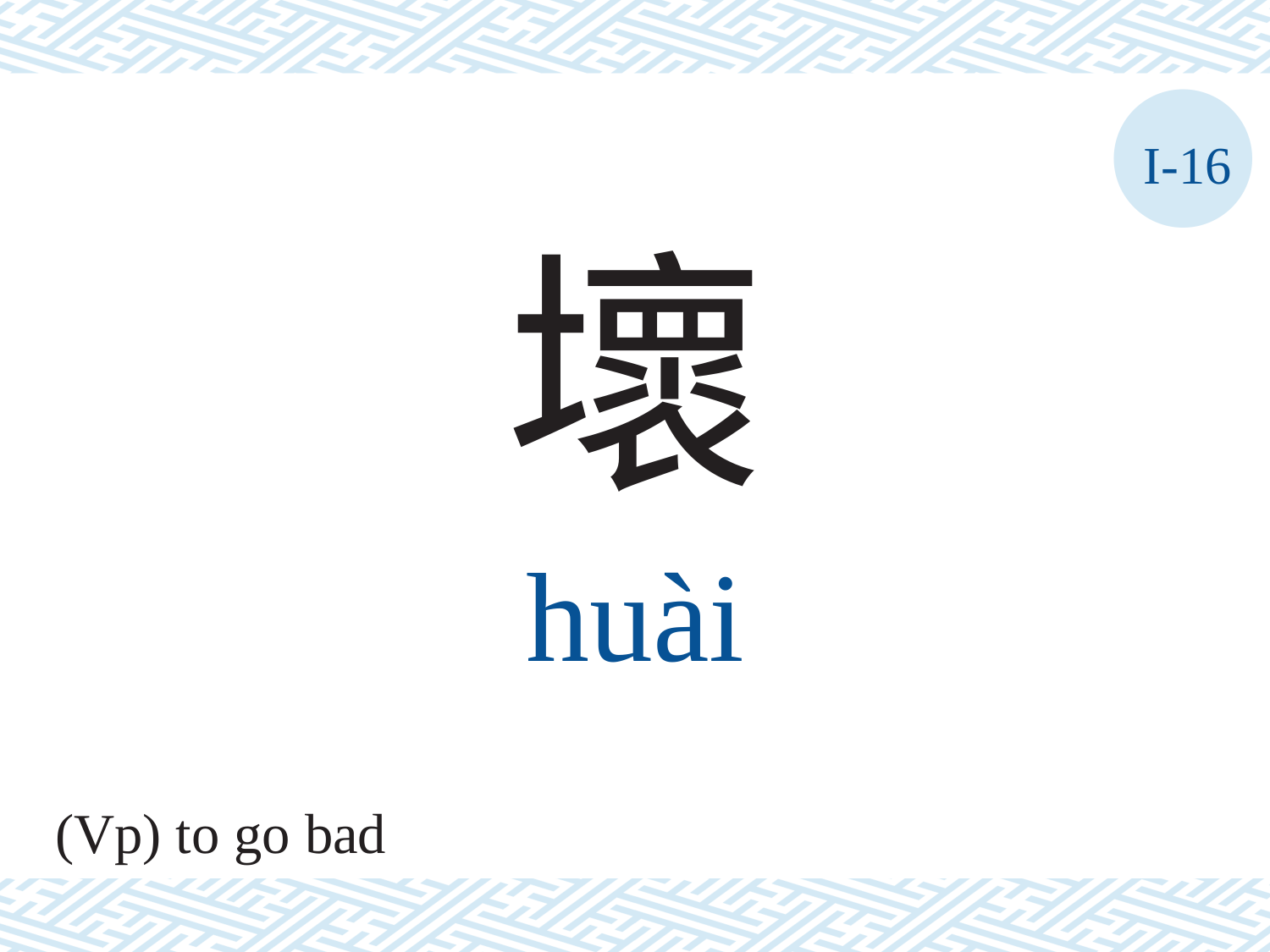

I-16
壞
huài
(Vp) to go bad